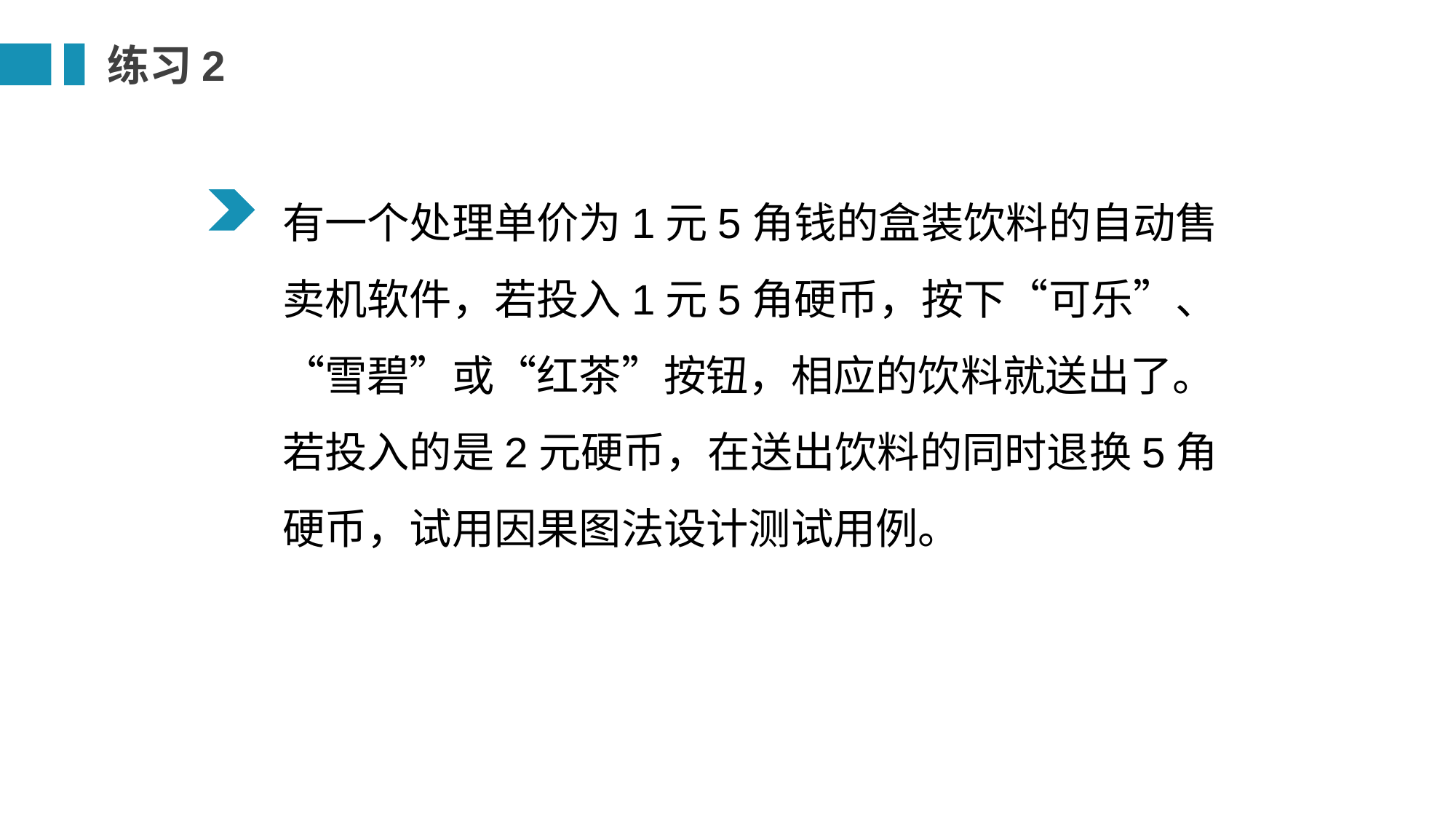

练习2

有一个处理单价为1元5角钱的盒装饮料的自动售卖机软件，若投入1元5角硬币，按下“可乐”、“雪碧”或“红茶”按钮，相应的饮料就送出了。若投入的是2元硬币，在送出饮料的同时退换5角硬币，试用因果图法设计测试用例。

139